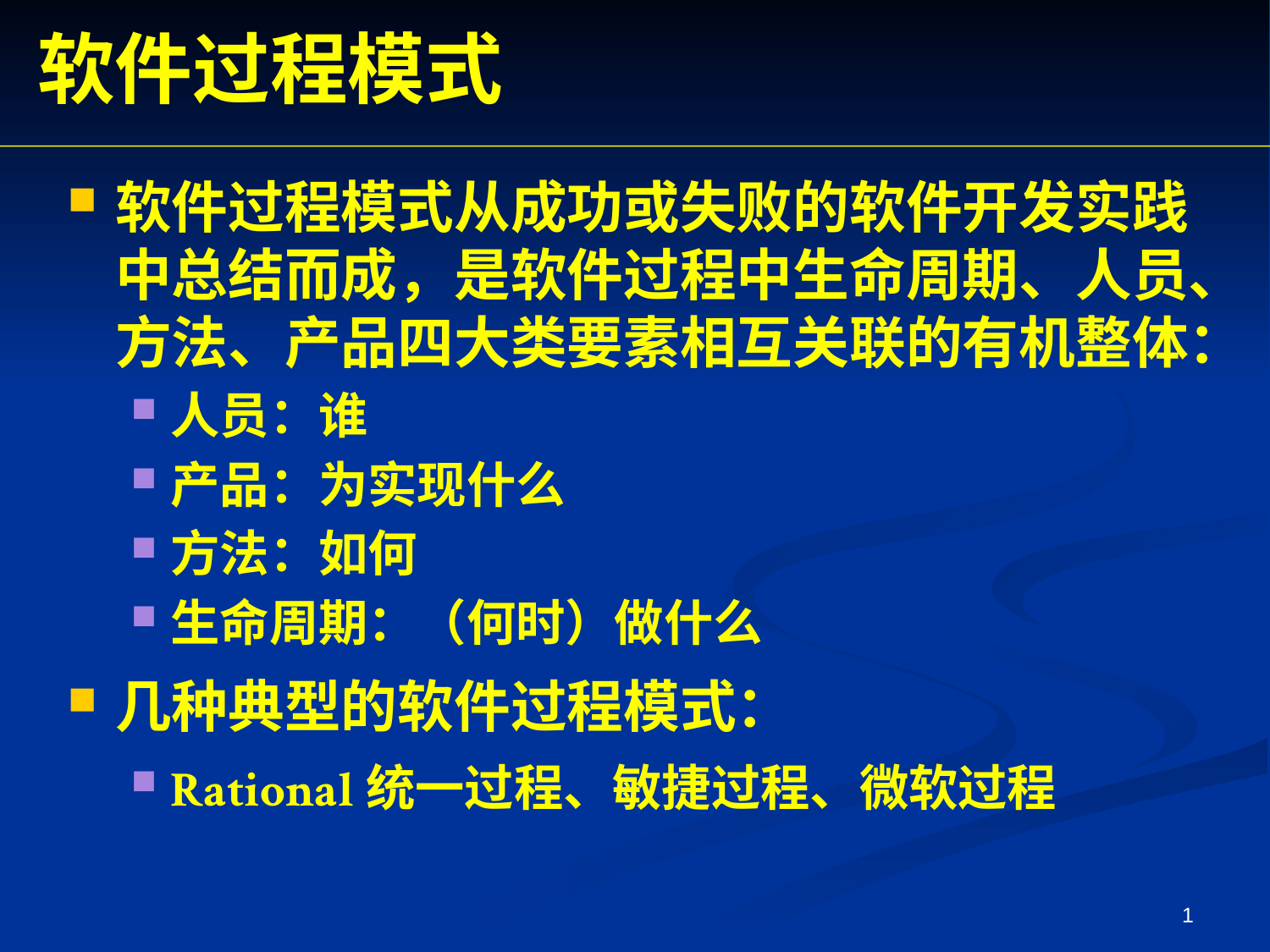

软件过程模式

软件过程模式从成功或失败的软件开发实践中总结而成，是软件过程中生命周期、人员、方法、产品四大类要素相互关联的有机整体：
人员：谁
产品：为实现什么
方法：如何
生命周期：（何时）做什么
几种典型的软件过程模式：
Rational统一过程、敏捷过程、微软过程

1